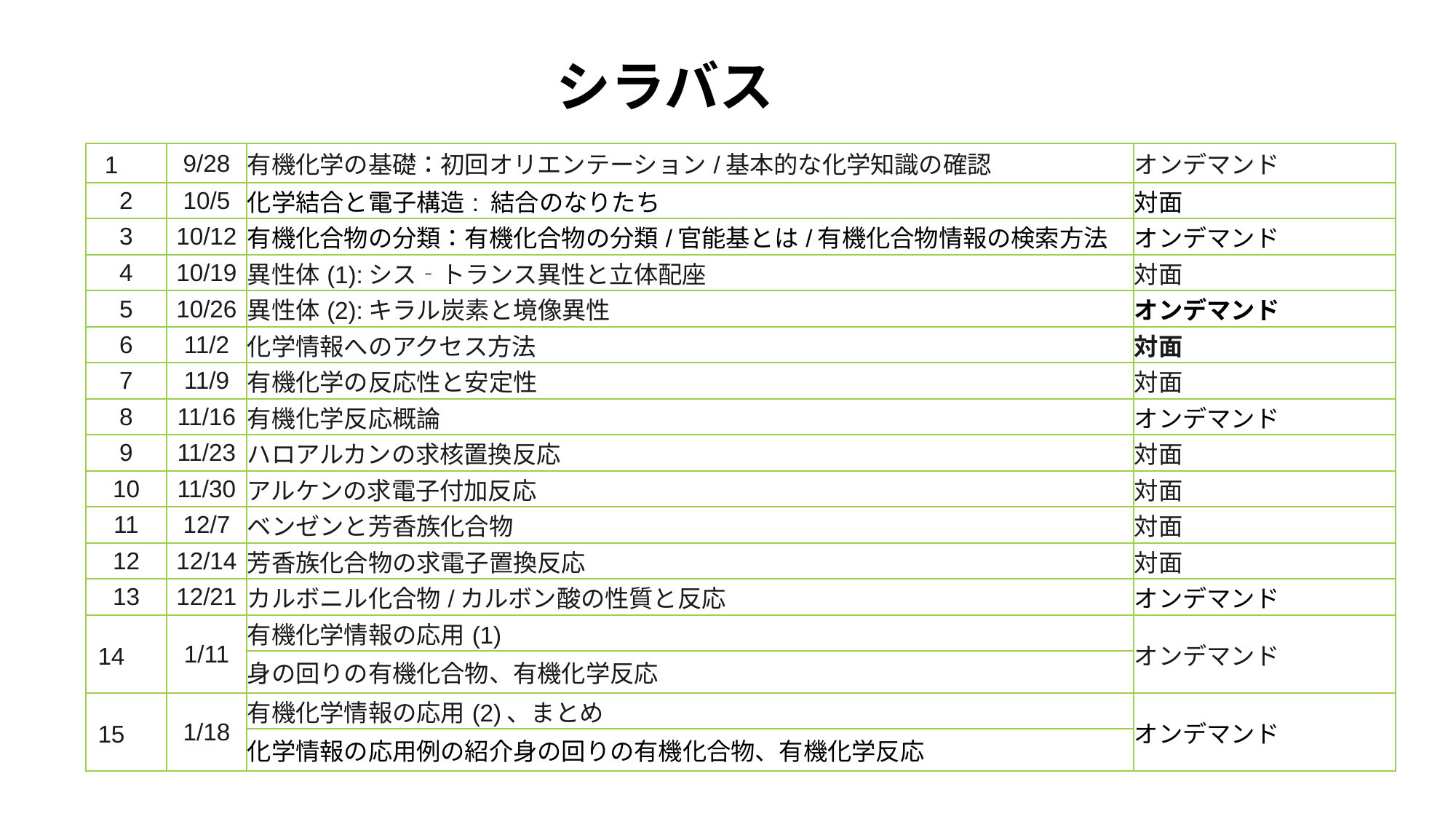

シラバス
| 1 | 9/28 | 有機化学の基礎：初回オリエンテーション/基本的な化学知識の確認 | オンデマンド |
| --- | --- | --- | --- |
| 2 | 10/5 | 化学結合と電子構造: 結合のなりたち | 対面 |
| 3 | 10/12 | 有機化合物の分類：有機化合物の分類/官能基とは/有機化合物情報の検索方法 | オンデマンド |
| 4 | 10/19 | 異性体(1):シス‐トランス異性と立体配座 | 対面 |
| 5 | 10/26 | 異性体(2):キラル炭素と境像異性 | オンデマンド |
| 6 | 11/2 | 化学情報へのアクセス方法 | 対面 |
| 7 | 11/9 | 有機化学の反応性と安定性 | 対面 |
| 8 | 11/16 | 有機化学反応概論 | オンデマンド |
| 9 | 11/23 | ハロアルカンの求核置換反応 | 対面 |
| 10 | 11/30 | アルケンの求電子付加反応 | 対面 |
| 11 | 12/7 | ベンゼンと芳香族化合物 | 対面 |
| 12 | 12/14 | 芳香族化合物の求電子置換反応 | 対面 |
| 13 | 12/21 | カルボニル化合物/カルボン酸の性質と反応 | オンデマンド |
| 14 | 1/11 | 有機化学情報の応用(1) | オンデマンド |
|  |  | 身の回りの有機化合物、有機化学反応 | オンデマンド |
| 15 | 1/18 | 有機化学情報の応用(2)、まとめ | オンデマンド |
|  |  | 化学情報の応用例の紹介身の回りの有機化合物、有機化学反応 | オンデマンド |